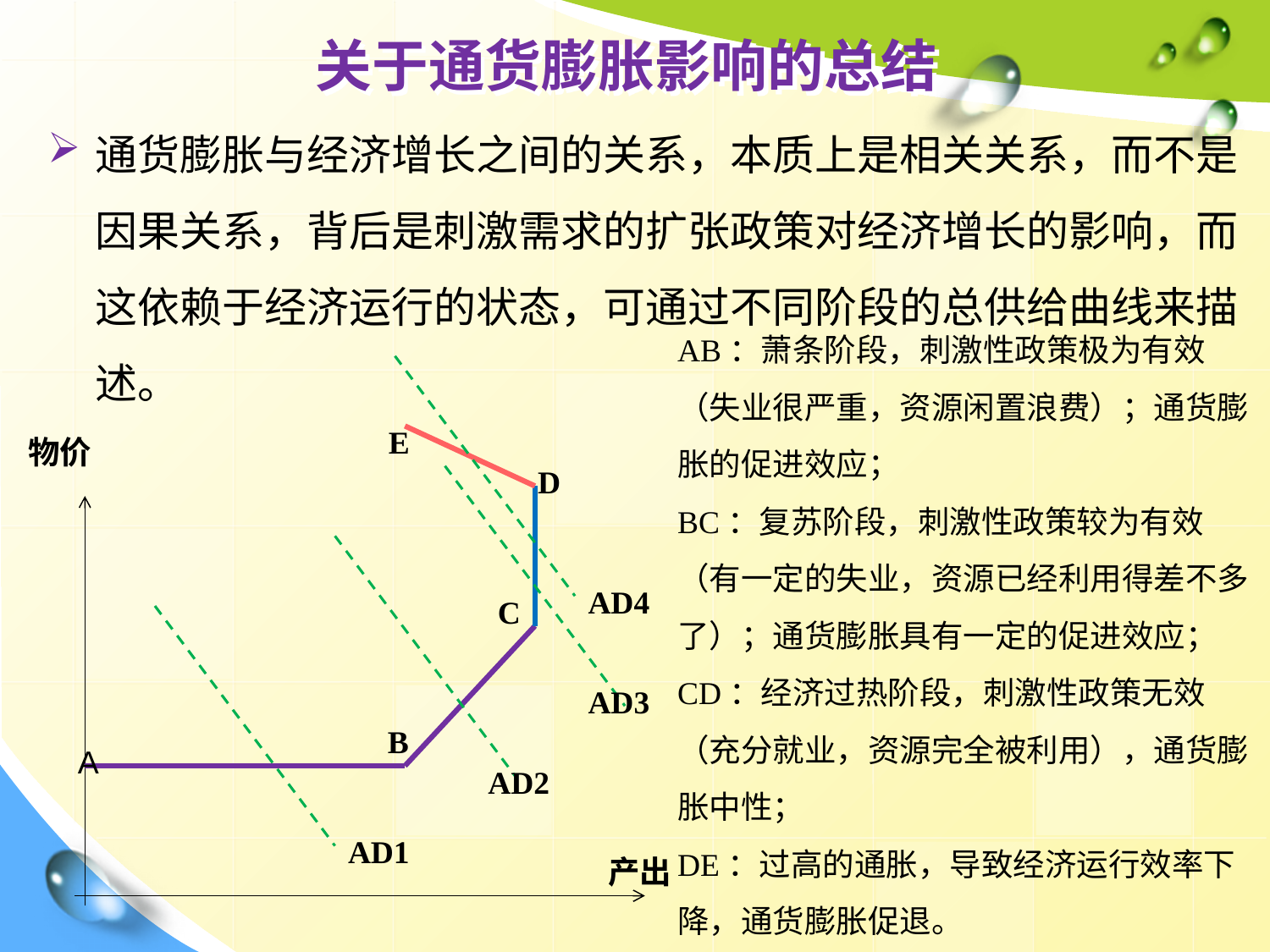

# 关于通货膨胀影响的总结
通货膨胀与经济增长之间的关系，本质上是相关关系，而不是因果关系，背后是刺激需求的扩张政策对经济增长的影响，而这依赖于经济运行的状态，可通过不同阶段的总供给曲线来描述。
AB：萧条阶段，刺激性政策极为有效
（失业很严重，资源闲置浪费）；通货膨胀的促进效应；
BC：复苏阶段，刺激性政策较为有效（有一定的失业，资源已经利用得差不多了）；通货膨胀具有一定的促进效应；
CD：经济过热阶段，刺激性政策无效（充分就业，资源完全被利用），通货膨胀中性；
DE：过高的通胀，导致经济运行效率下降，通货膨胀促退。
E
物价
D
AD4
C
AD3
B
A
AD2
AD1
产出